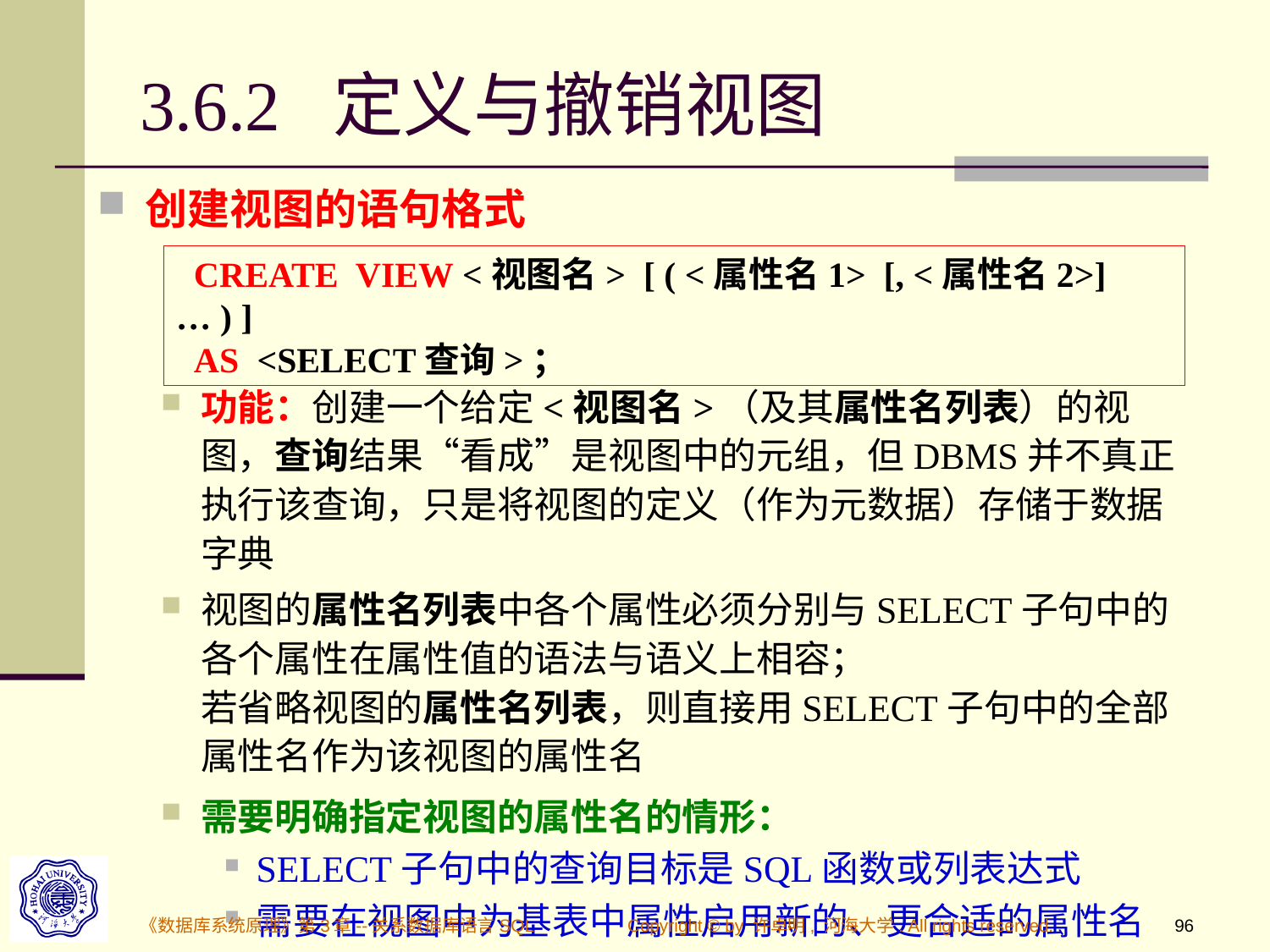

# 3.6.2  定义与撤销视图
创建视图的语句格式

功能：创建一个给定<视图名>（及其属性名列表）的视图，查询结果“看成”是视图中的元组，但DBMS并不真正执行该查询，只是将视图的定义（作为元数据）存储于数据字典
视图的属性名列表中各个属性必须分别与SELECT子句中的各个属性在属性值的语法与语义上相容；
若省略视图的属性名列表，则直接用SELECT子句中的全部属性名作为该视图的属性名
需要明确指定视图的属性名的情形：
SELECT子句中的查询目标是SQL函数或列表达式
需要在视图中为基表中属性启用新的、更合适的属性名
  CREATE  VIEW <视图名>  [ ( <属性名1>  [, <属性名2>]… ) ]
  AS  <SELECT查询>；
《数据库系统原理》第3章--关系数据库语言SQL
Copyright © by 许卓明, 河海大学. All rights reserved.
96